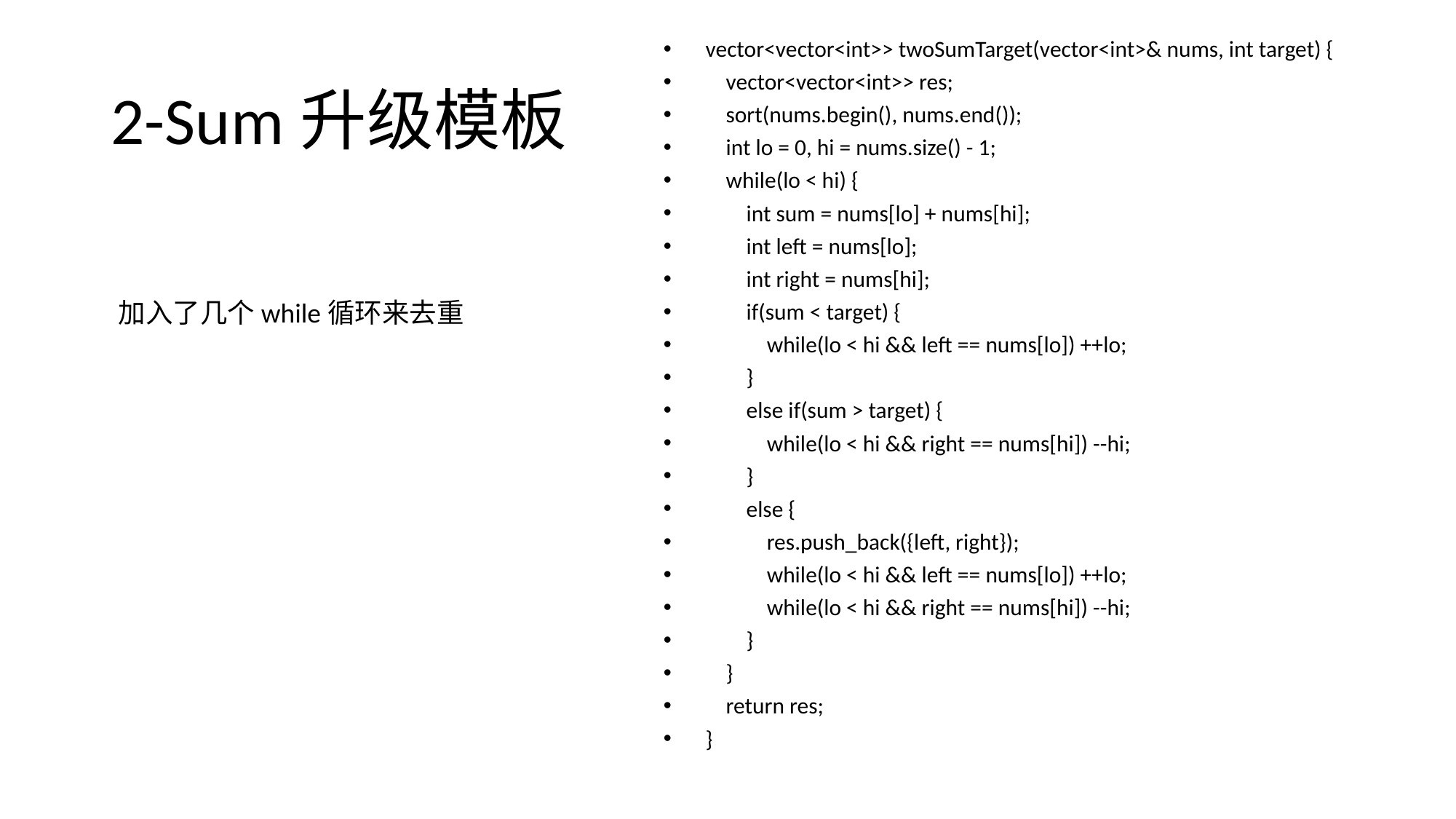

vector<vector<int>> twoSumTarget(vector<int>& nums, int target) {
    vector<vector<int>> res;
    sort(nums.begin(), nums.end());
    int lo = 0, hi = nums.size() - 1;
    while(lo < hi) {
        int sum = nums[lo] + nums[hi];
        int left = nums[lo];
        int right = nums[hi];
        if(sum < target) {
            while(lo < hi && left == nums[lo]) ++lo;
        }
        else if(sum > target) {
            while(lo < hi && right == nums[hi]) --hi;
        }
        else {
            res.push_back({left, right});
            while(lo < hi && left == nums[lo]) ++lo;
            while(lo < hi && right == nums[hi]) --hi;
        }
    }
    return res;
}
# 2-Sum升级模板
加入了几个while循环来去重